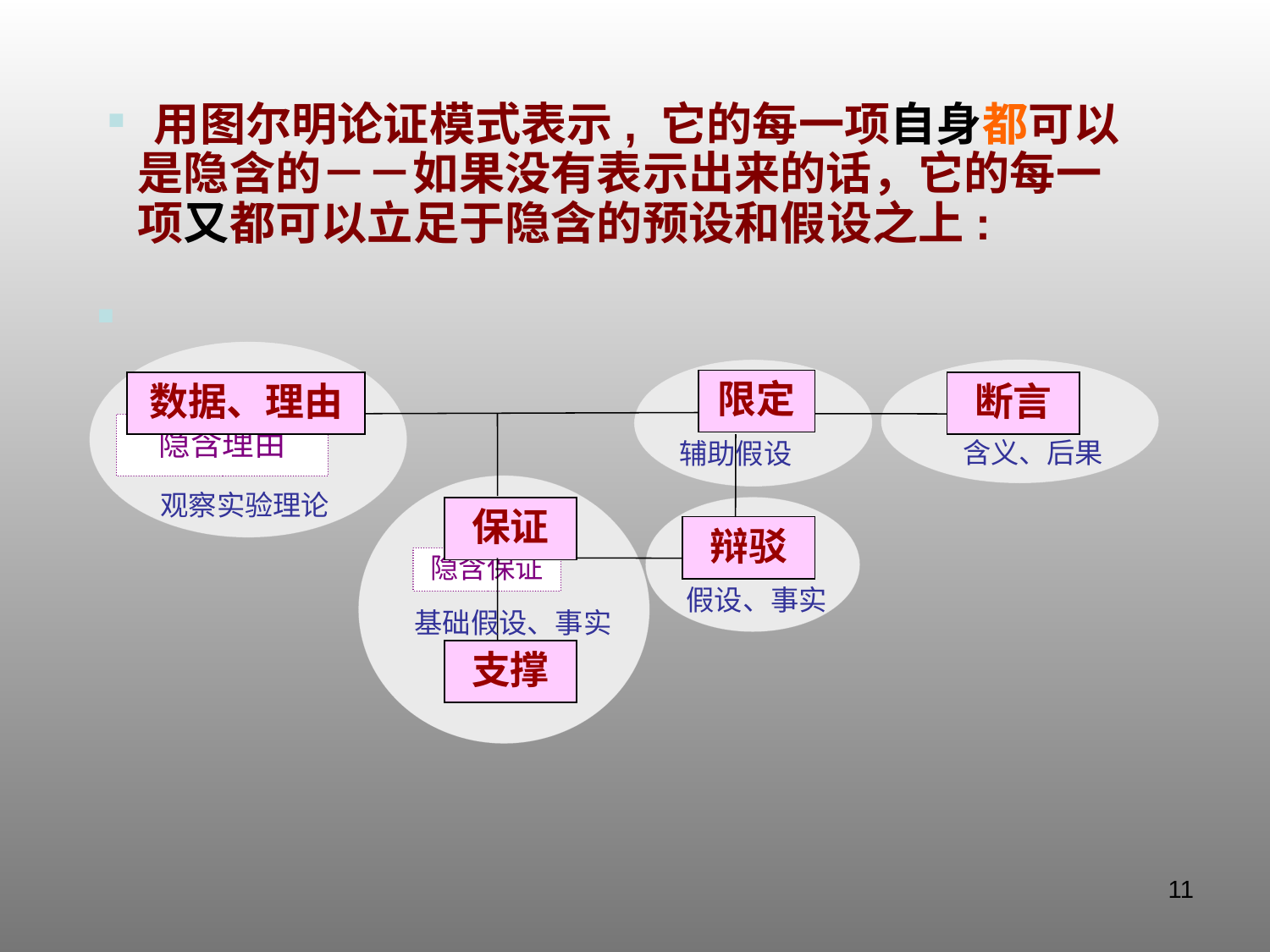

用图尔明论证模式表示, 它的每一项自身都可以是隐含的－－如果没有表示出来的话，它的每一项又都可以立足于隐含的预设和假设之上:

限定
数据、理由
断言

隐含理由
含义、后果
辅助假设

观察实验理论

保证
辩驳
隐含保证

假设、事实
基础假设、事实
支撑
11